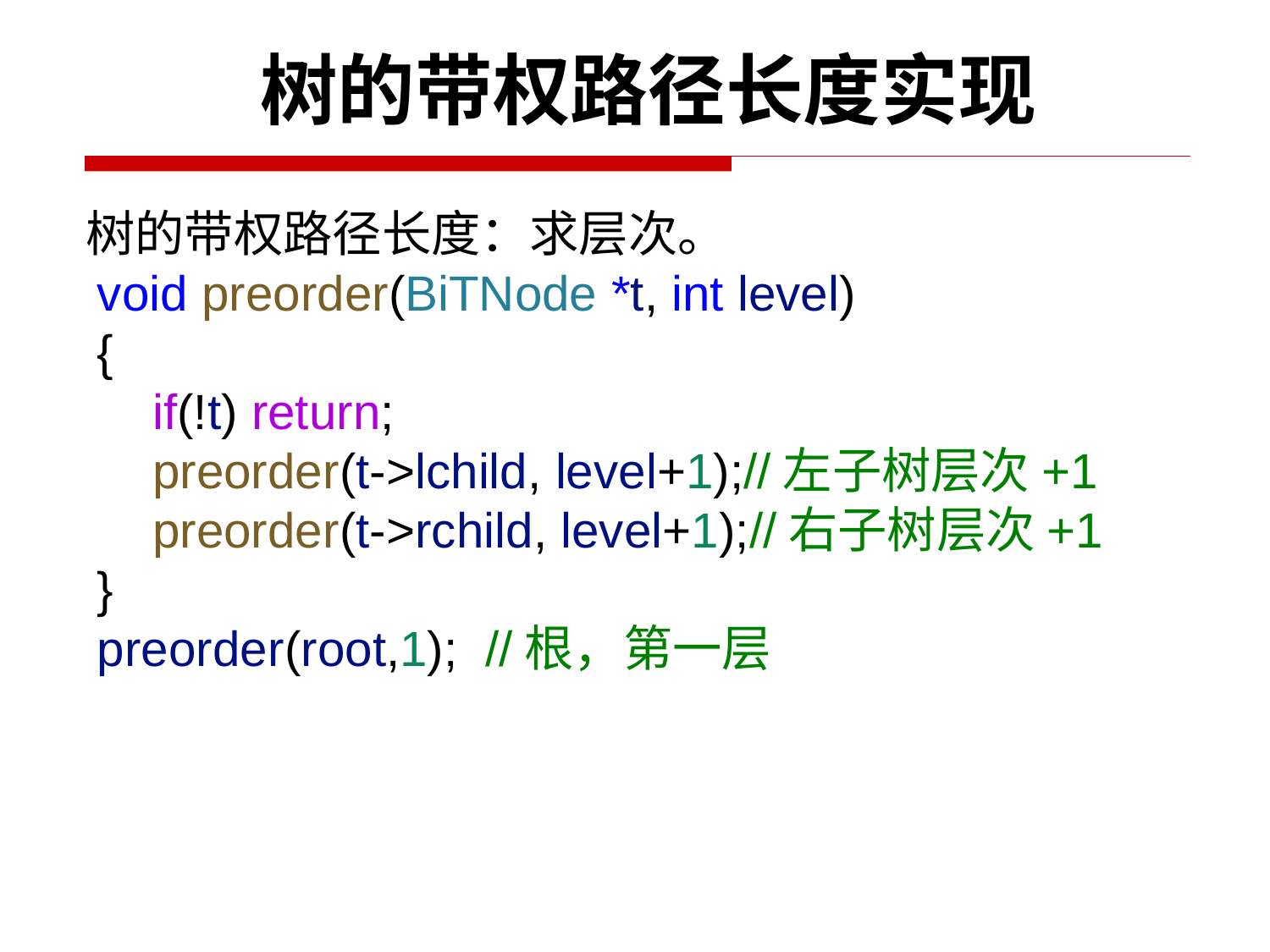

树的带权路径长度实现
树的带权路径长度：求层次。
void preorder(BiTNode *t, int level)
{
    if(!t) return;
    preorder(t->lchild, level+1);//左子树层次+1
    preorder(t->rchild, level+1);//右子树层次+1
}
preorder(root,1);  //根，第一层